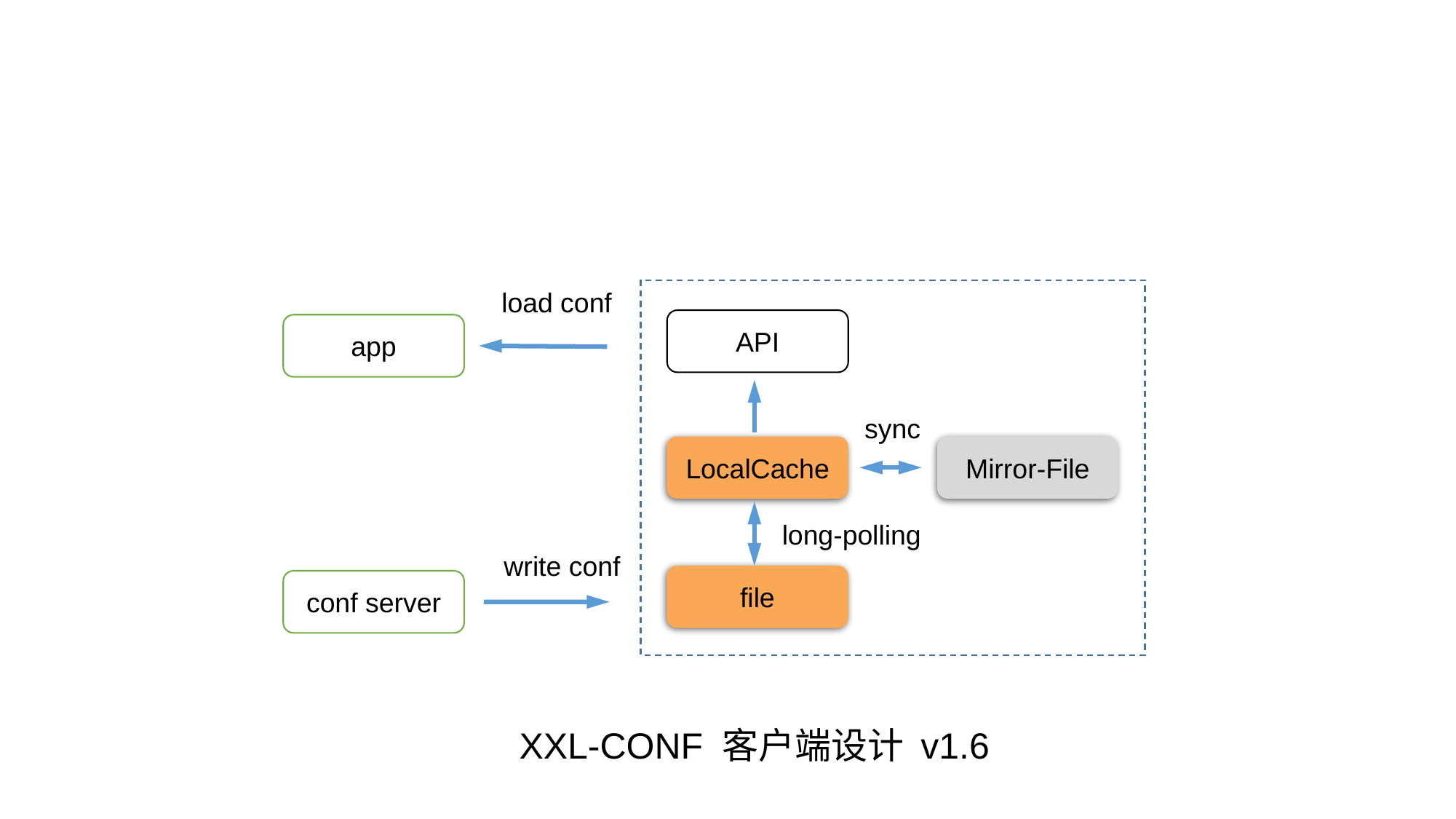

load conf

API
app
sync
LocalCache
Mirror-File
long-polling
write conf
file
conf server
XXL-CONF 客户端设计 v1.6